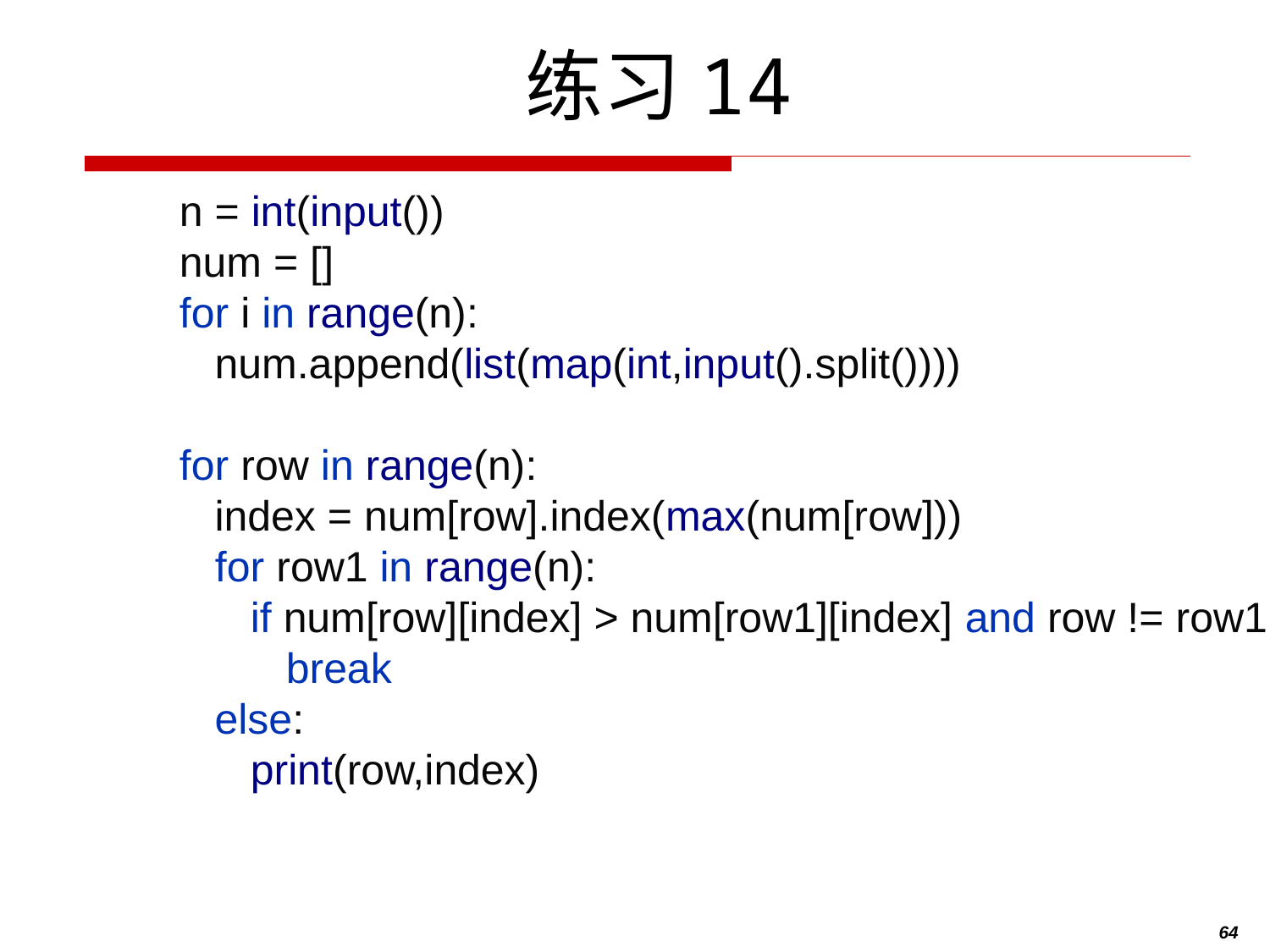

# 练习14
n = int(input())
num = []
for i in range(n):
   num.append(list(map(int,input().split())))
for row in range(n):
   index = num[row].index(max(num[row]))
   for row1 in range(n):
      if num[row][index] > num[row1][index] and row != row1:
         break
   else:
      print(row,index)

64